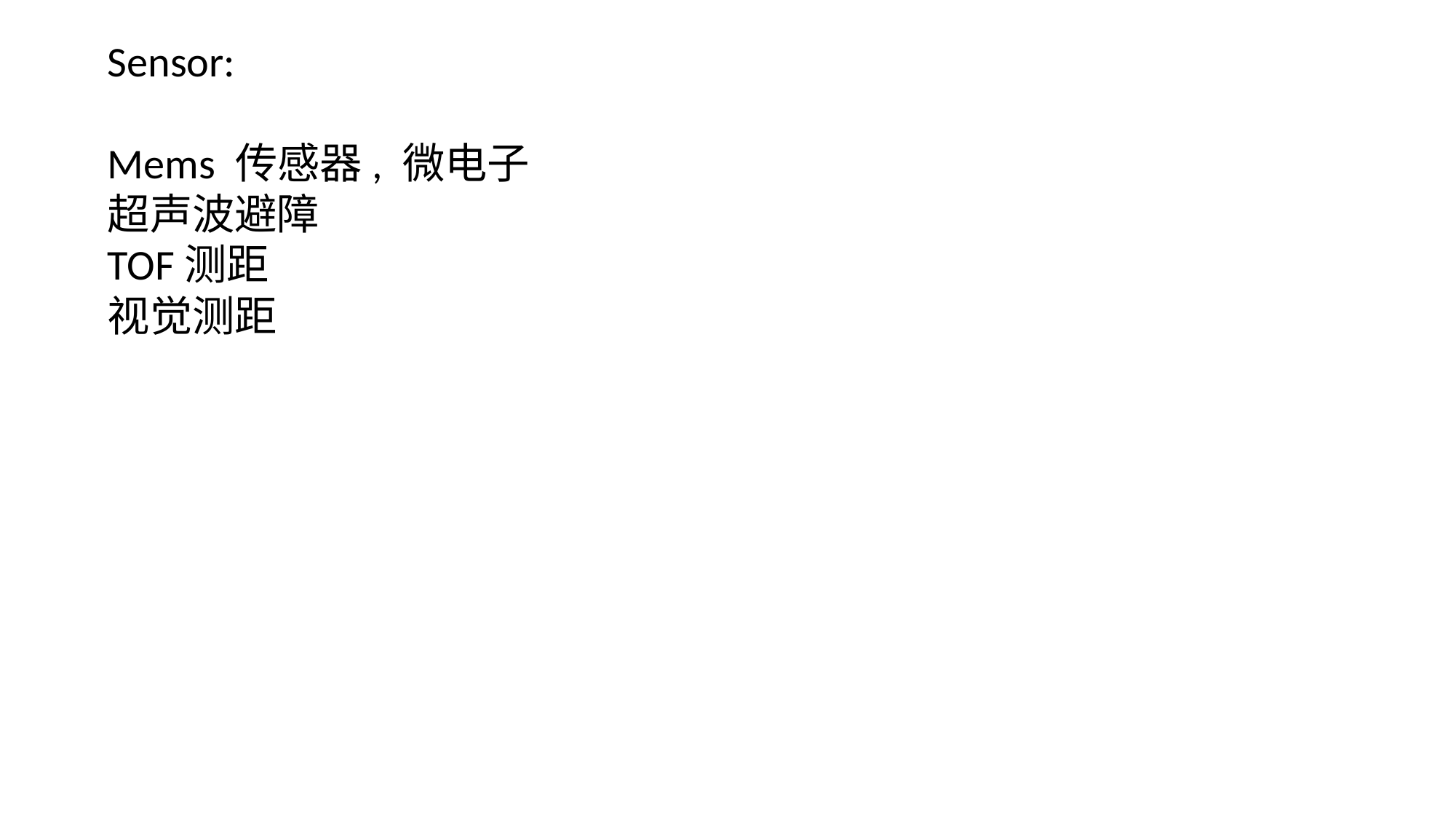

Sensor:

Mems 传感器, 微电子
超声波避障
TOF测距
视觉测距